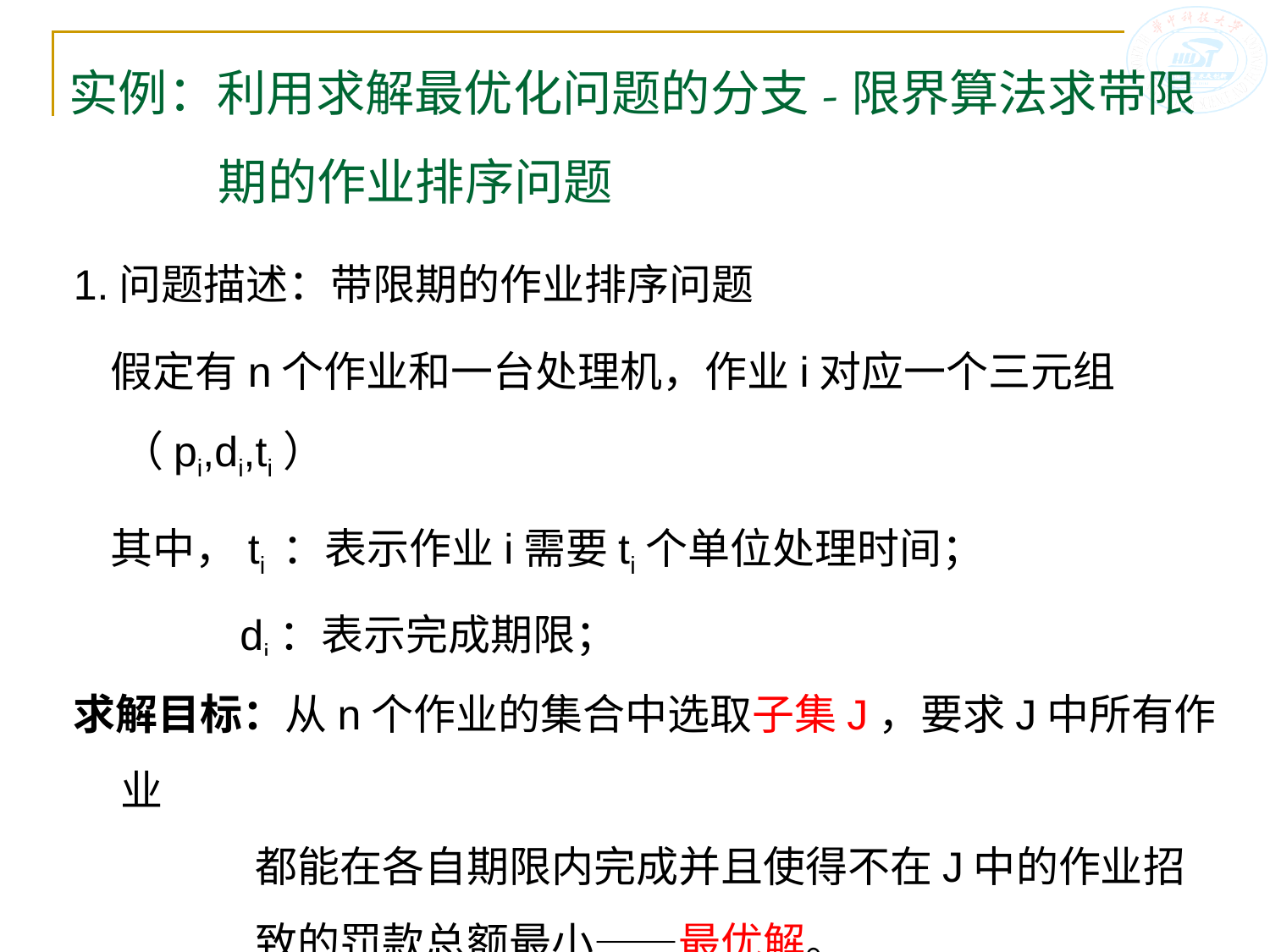

# 实例：利用求解最优化问题的分支-限界算法求带限期的作业排序问题
1.问题描述：带限期的作业排序问题
假定有n个作业和一台处理机，作业i对应一个三元组（pi,di,ti）
其中，ti ：表示作业i需要ti个单位处理时间；
          di：表示完成期限；
          pi：表示若i在期限内未完成招致的罚款。
求解目标：从n个作业的集合中选取子集J，要求J中所有作业
                  都能在各自期限内完成并且使得不在J中的作业招
                  致的罚款总额最小——最优解。